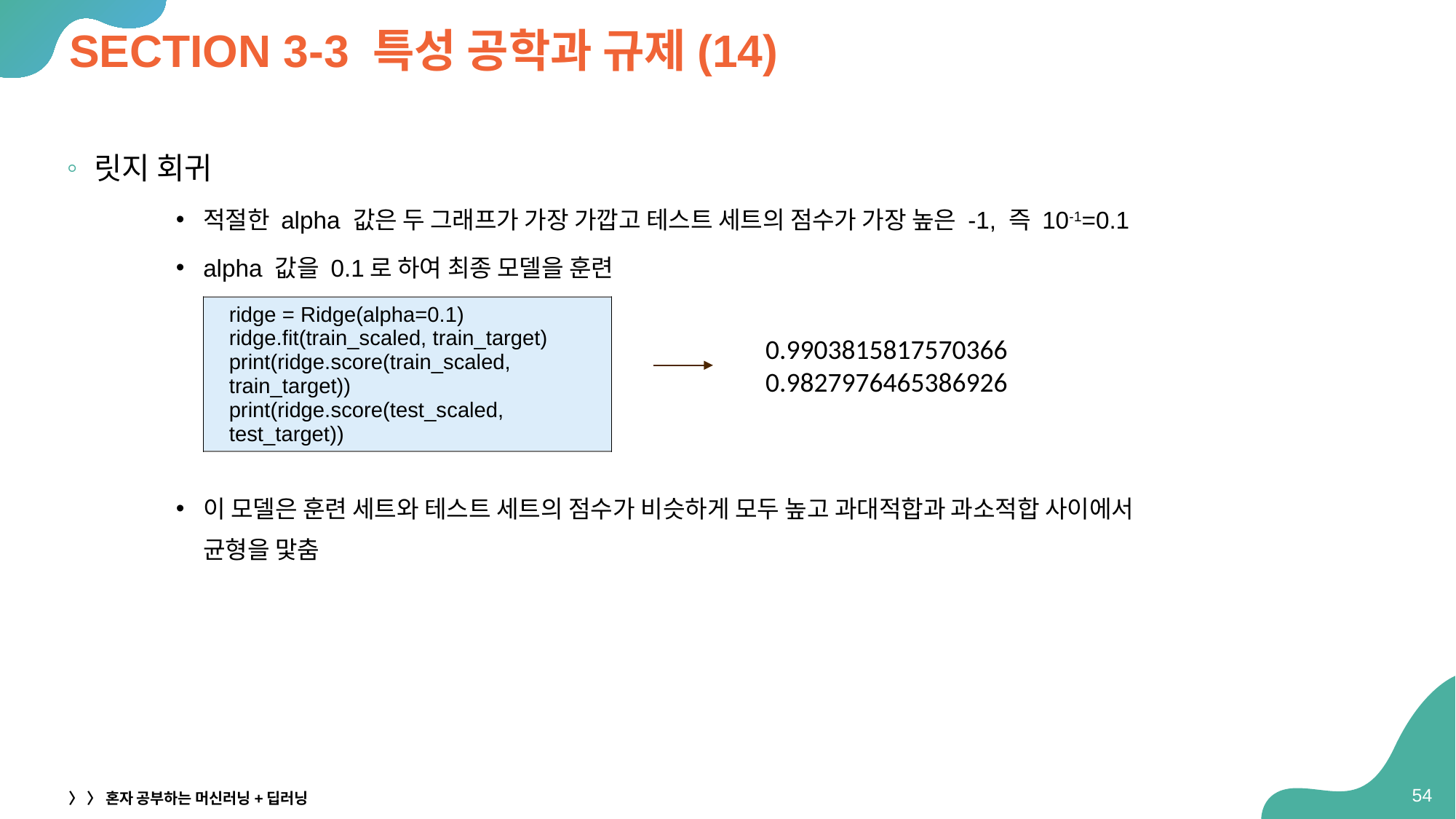

# SECTION 3-3 특성 공학과 규제(14)
릿지 회귀
적절한 alpha 값은 두 그래프가 가장 가깝고 테스트 세트의 점수가 가장 높은 -1, 즉 10-1=0.1
alpha 값을 0.1로 하여 최종 모델을 훈련

이 모델은 훈련 세트와 테스트 세트의 점수가 비슷하게 모두 높고 과대적합과 과소적합 사이에서
균형을 맟춤
| ridge = Ridge(alpha=0.1) ridge.fit(train\_scaled, train\_target) print(ridge.score(train\_scaled, train\_target)) print(ridge.score(test\_scaled, test\_target)) |
| --- |
0.9903815817570366
0.9827976465386926
54
〉 〉 혼자 공부하는 머신러닝+딥러닝